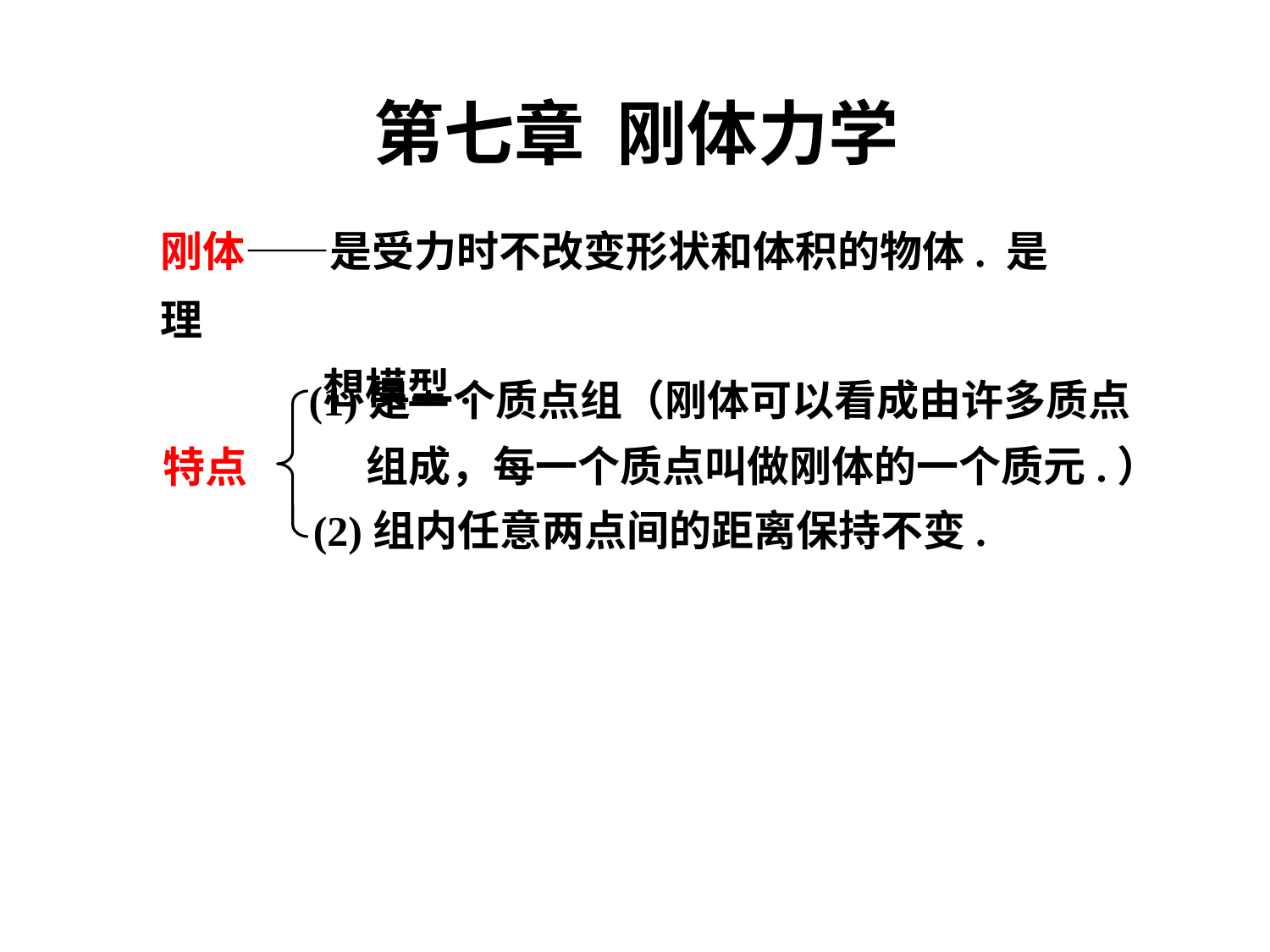

第七章  刚体力学
刚体——是受力时不改变形状和体积的物体. 是理
                想模型.
(1)是一个质点组（刚体可以看成由许多质点
     组成，每一个质点叫做刚体的一个质元.）

特点
(2)组内任意两点间的距离保持不变.